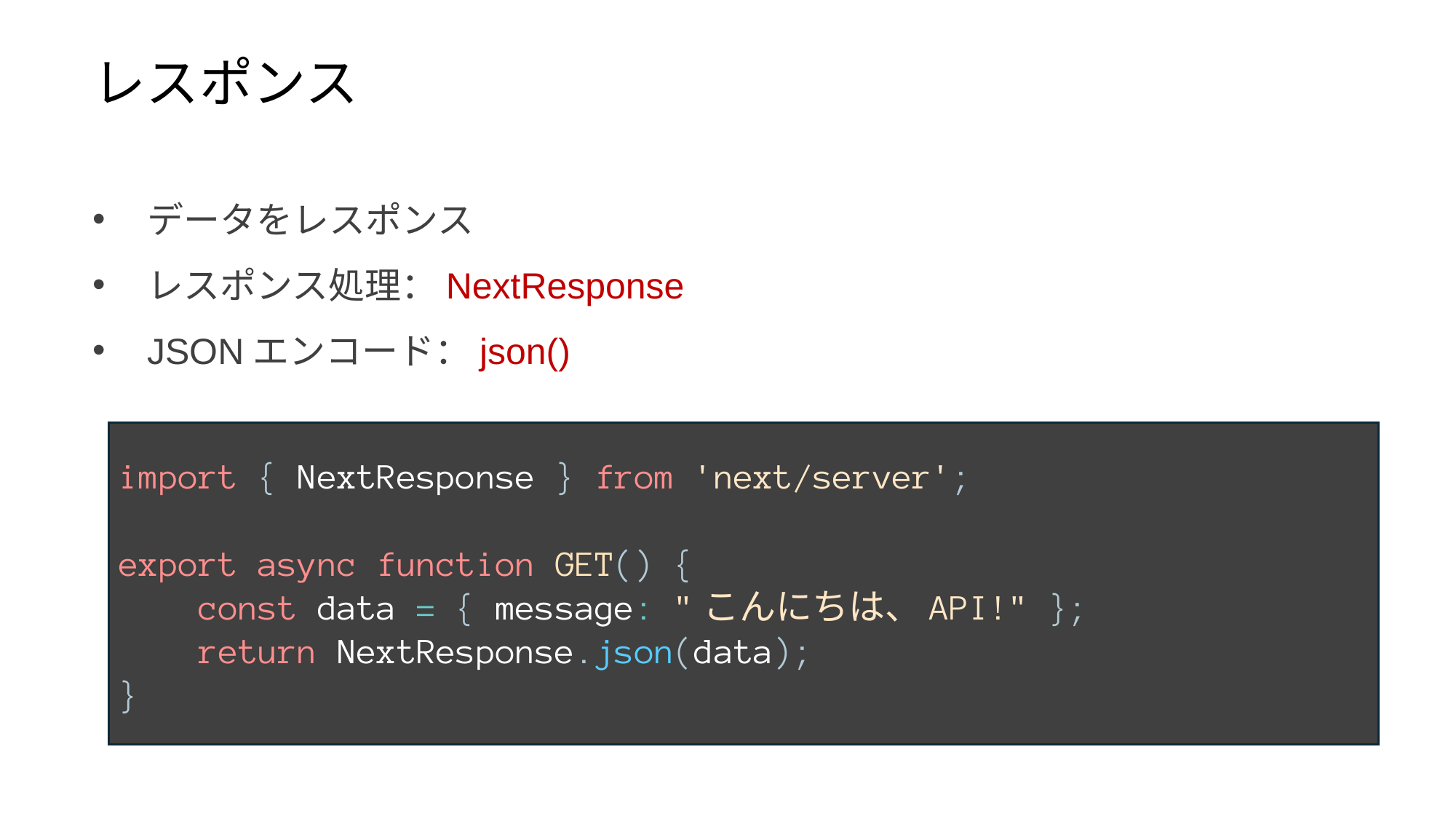

レスポンス
データをレスポンス
レスポンス処理：NextResponse
JSONエンコード：json()
import { NextResponse } from 'next/server';

export async function GET() {
    const data = { message: "こんにちは、API!" };
    return NextResponse.json(data);
}